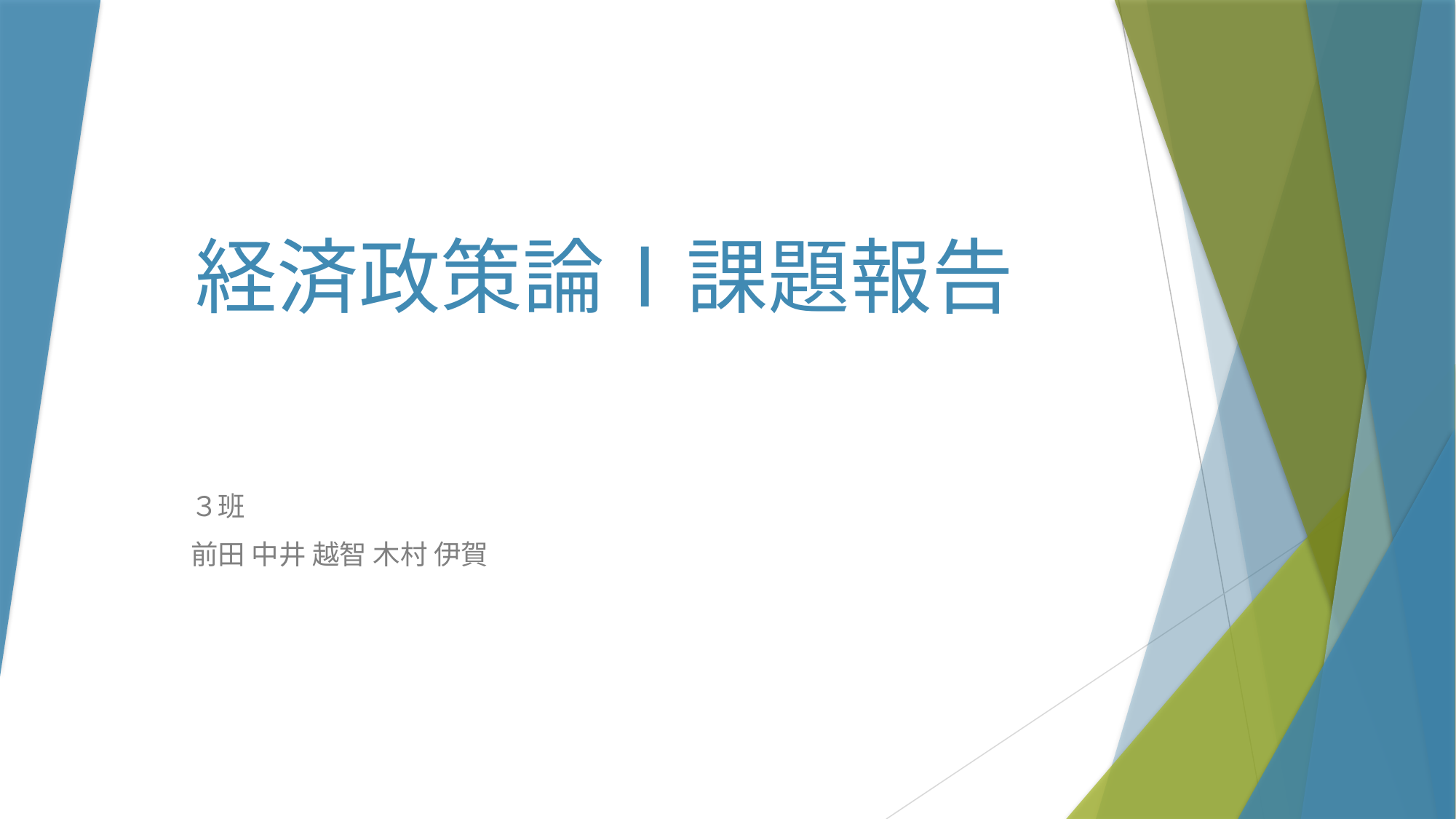

# 経済政策論Ⅰ課題報告
３班
前田 中井 越智 木村 伊賀